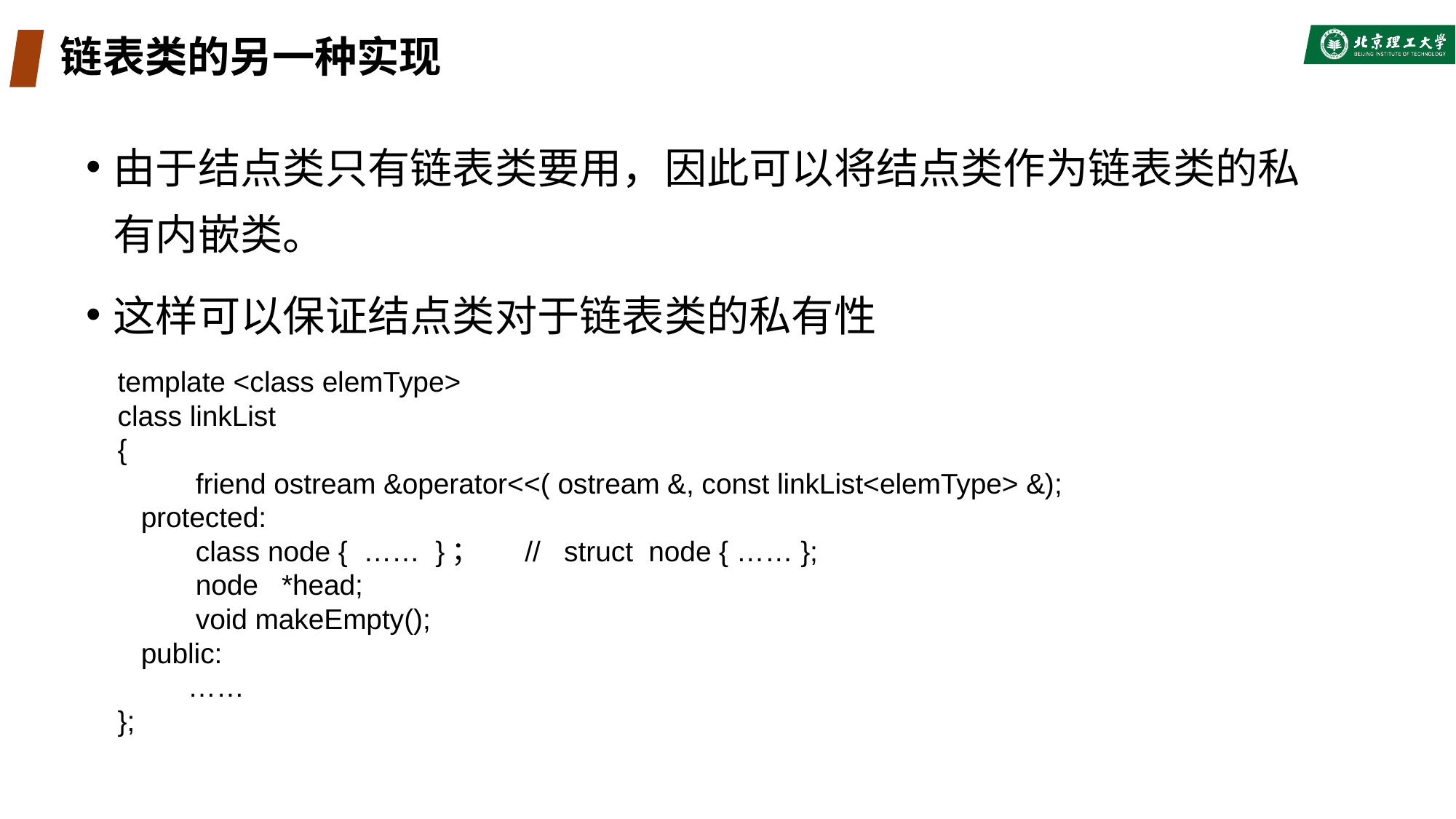

# 链表类的另一种实现
由于结点类只有链表类要用，因此可以将结点类作为链表类的私有内嵌类。
这样可以保证结点类对于链表类的私有性
template <class elemType>
class linkList
{
          friend ostream &operator<<( ostream &, const linkList<elemType> &);
   protected:
          class node {  ……  }；      //   struct  node { …… };
          node   *head;
          void makeEmpty();
   public:
         ……
};